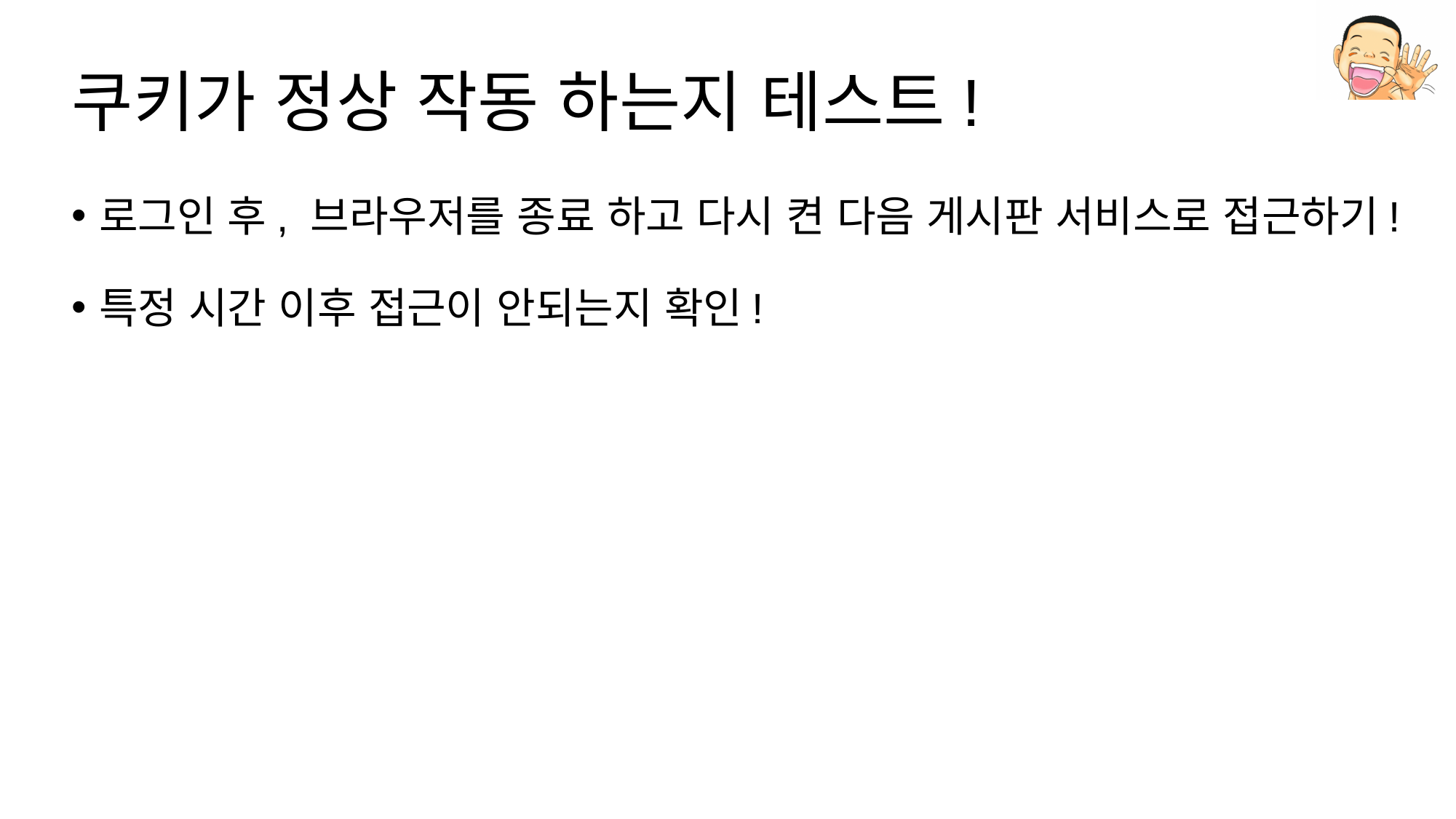

# 쿠키가 정상 작동 하는지 테스트!
로그인 후, 브라우저를 종료 하고 다시 켠 다음 게시판 서비스로 접근하기!
특정 시간 이후 접근이 안되는지 확인!